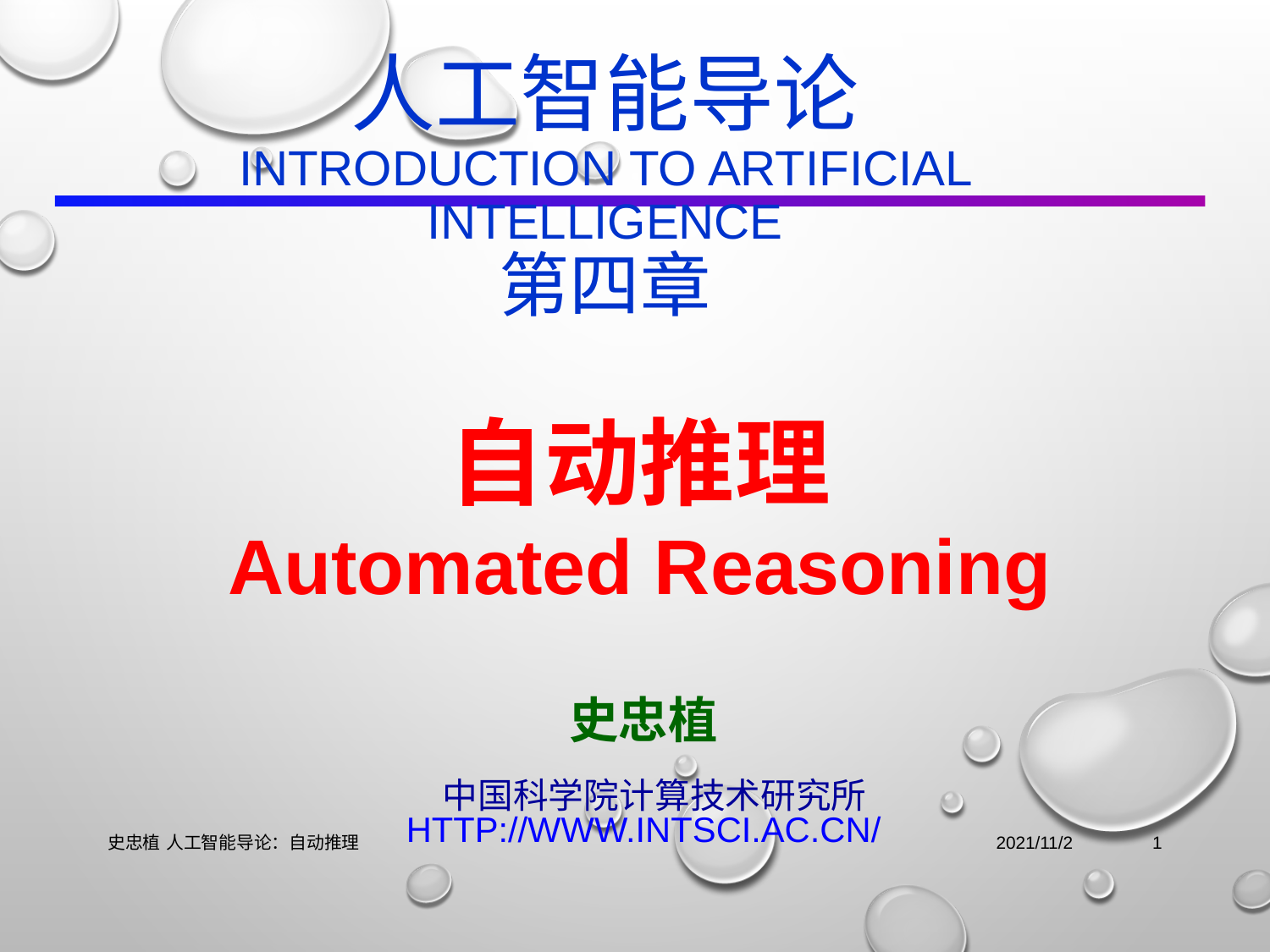

# 人工智能导论 Introduction to Artificial Intelligence 第四章
自动推理
Automated Reasoning
史忠植

  中国科学院计算技术研究所
http://www.intsci.ac.cn/
史忠植 人工智能导论：自动推理
2021/11/2
1